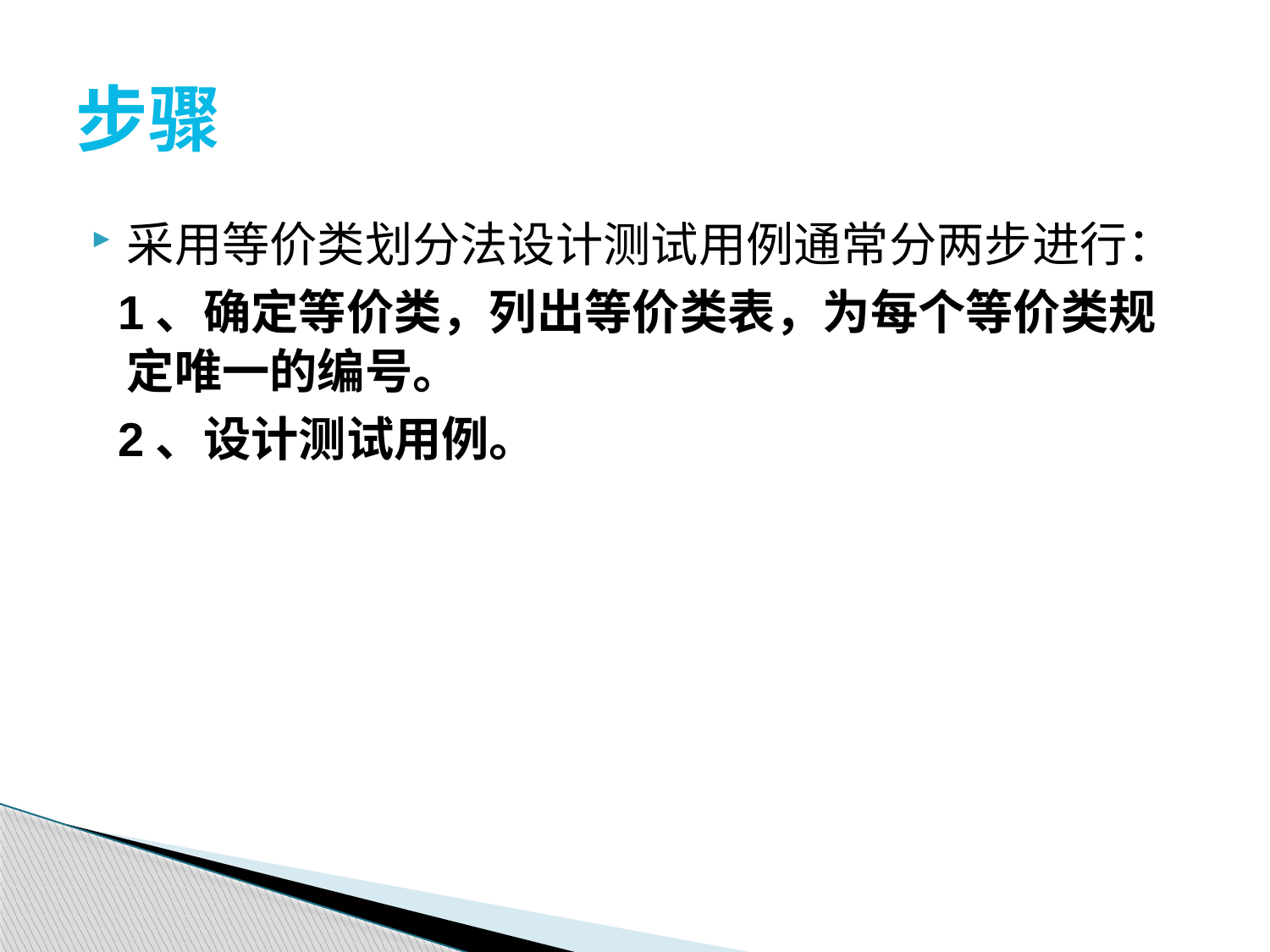

# 步骤
采用等价类划分法设计测试用例通常分两步进行：
  1、确定等价类，列出等价类表，为每个等价类规定唯一的编号。
  2、设计测试用例。